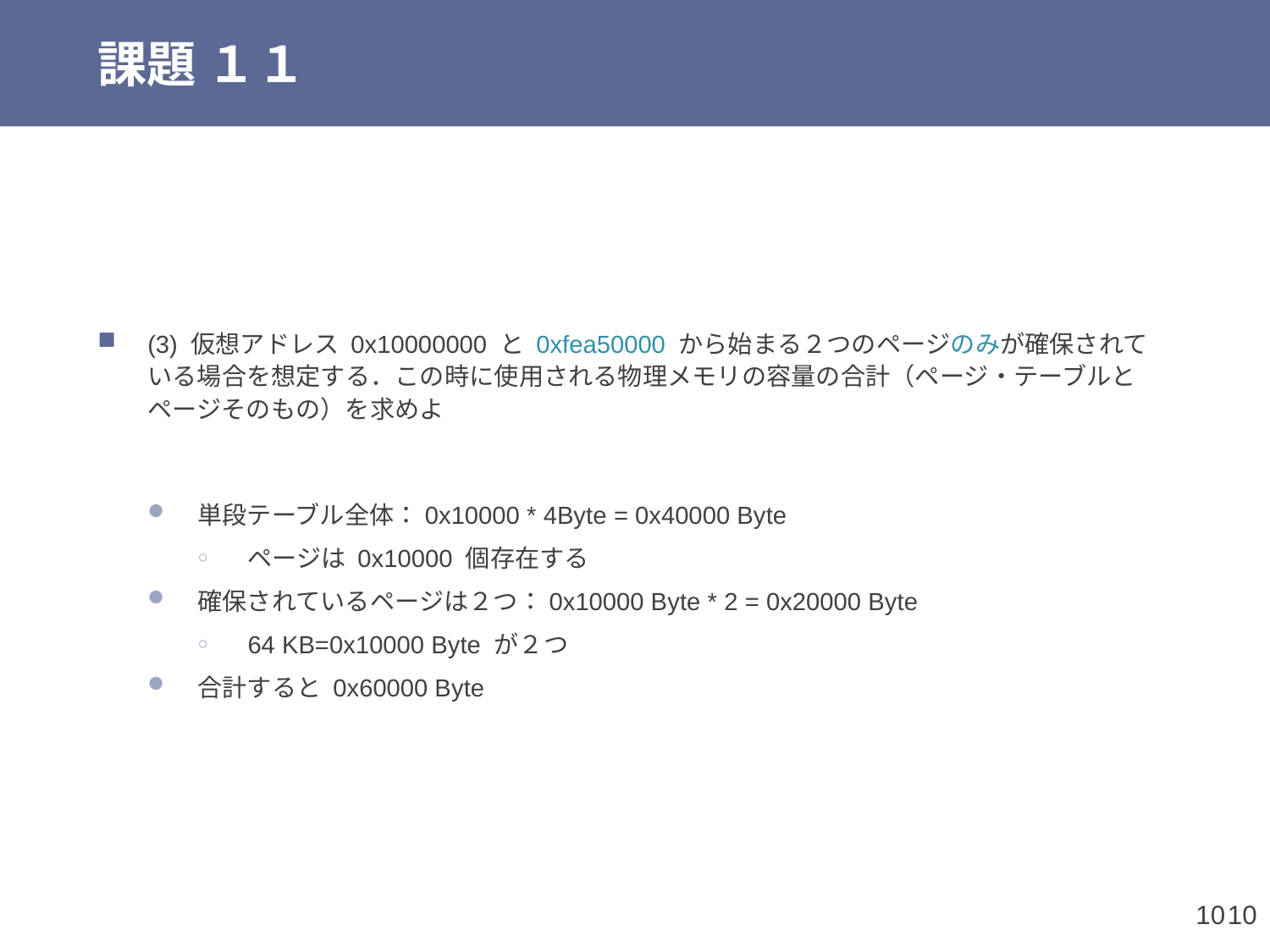

# 課題 １１
(3) 仮想アドレス 0x10000000 と 0xfea50000 から始まる２つのページのみが確保されている場合を想定する．この時に使用される物理メモリの容量の合計（ページ・テーブルとページそのもの）を求めよ

単段テーブル全体：0x10000 * 4Byte = 0x40000 Byte
ページは 0x10000 個存在する
確保されているページは２つ：0x10000 Byte * 2 = 0x20000 Byte
64 KB=0x10000 Byte が２つ
合計すると 0x60000 Byte
10